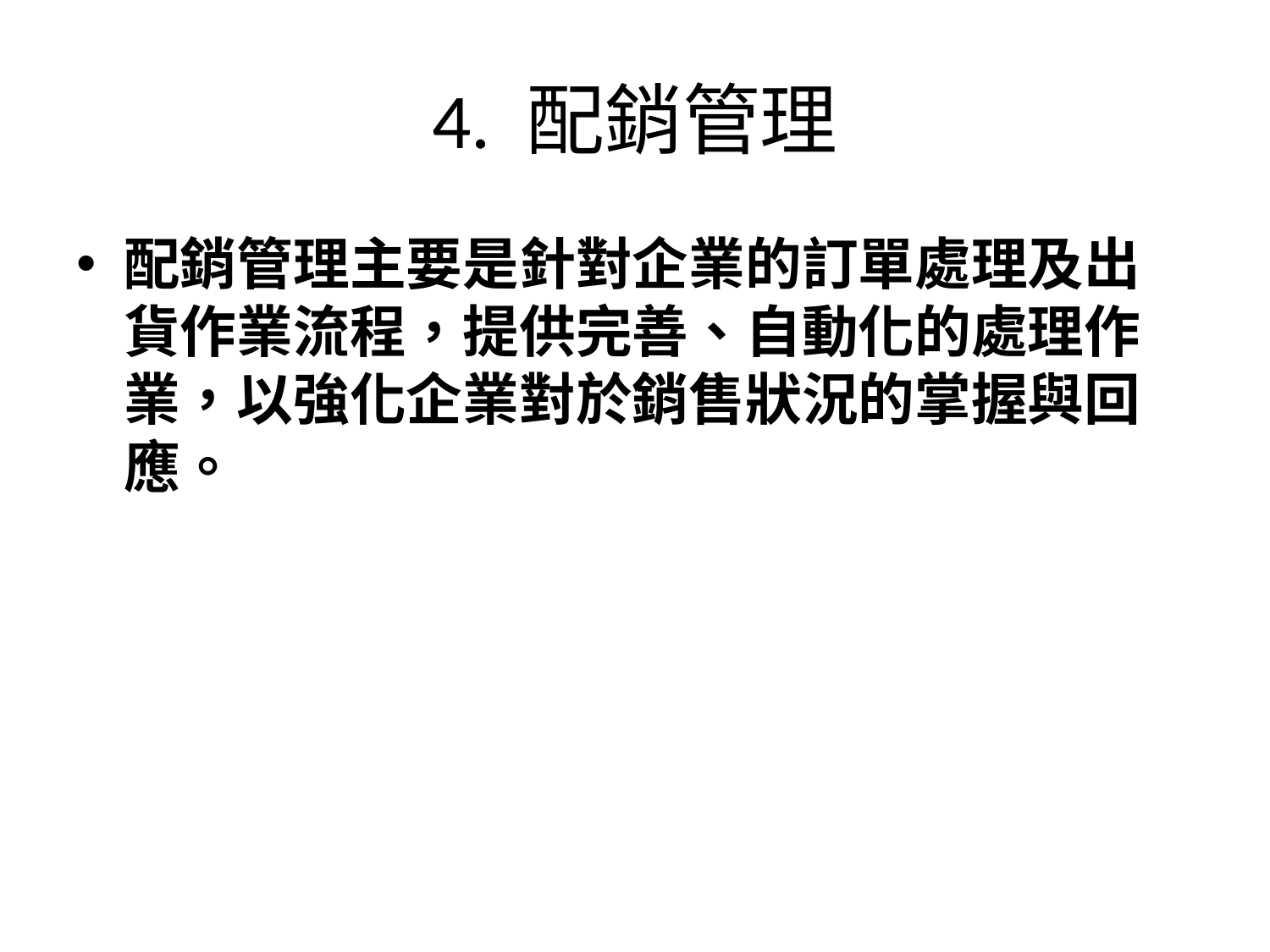

# 4. 配銷管理
配銷管理主要是針對企業的訂單處理及出貨作業流程，提供完善、自動化的處理作業，以強化企業對於銷售狀況的掌握與回應。